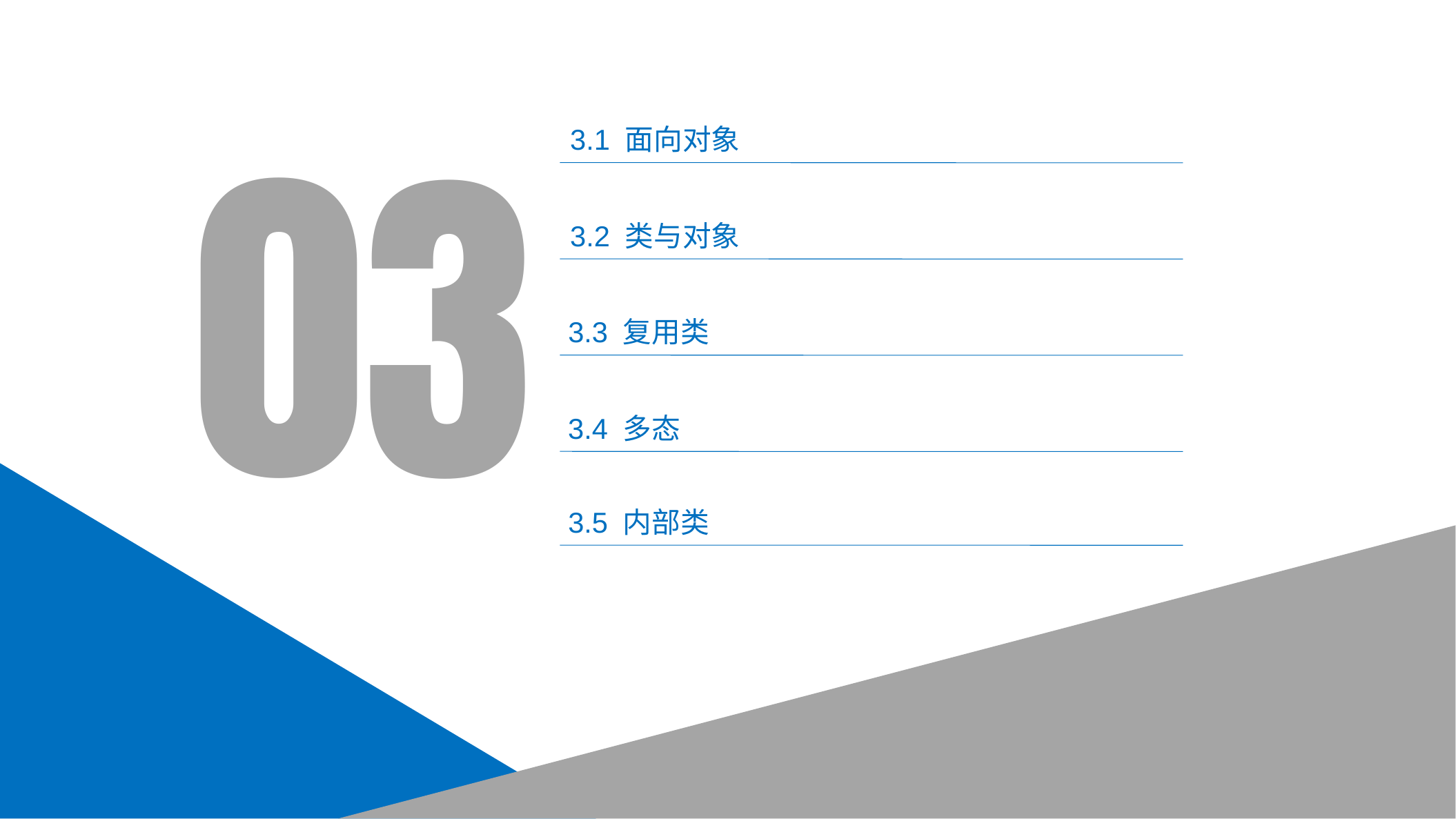

3.1 面向对象

03
3.2 类与对象

3.3 复用类

3.4 多态

3.5 内部类